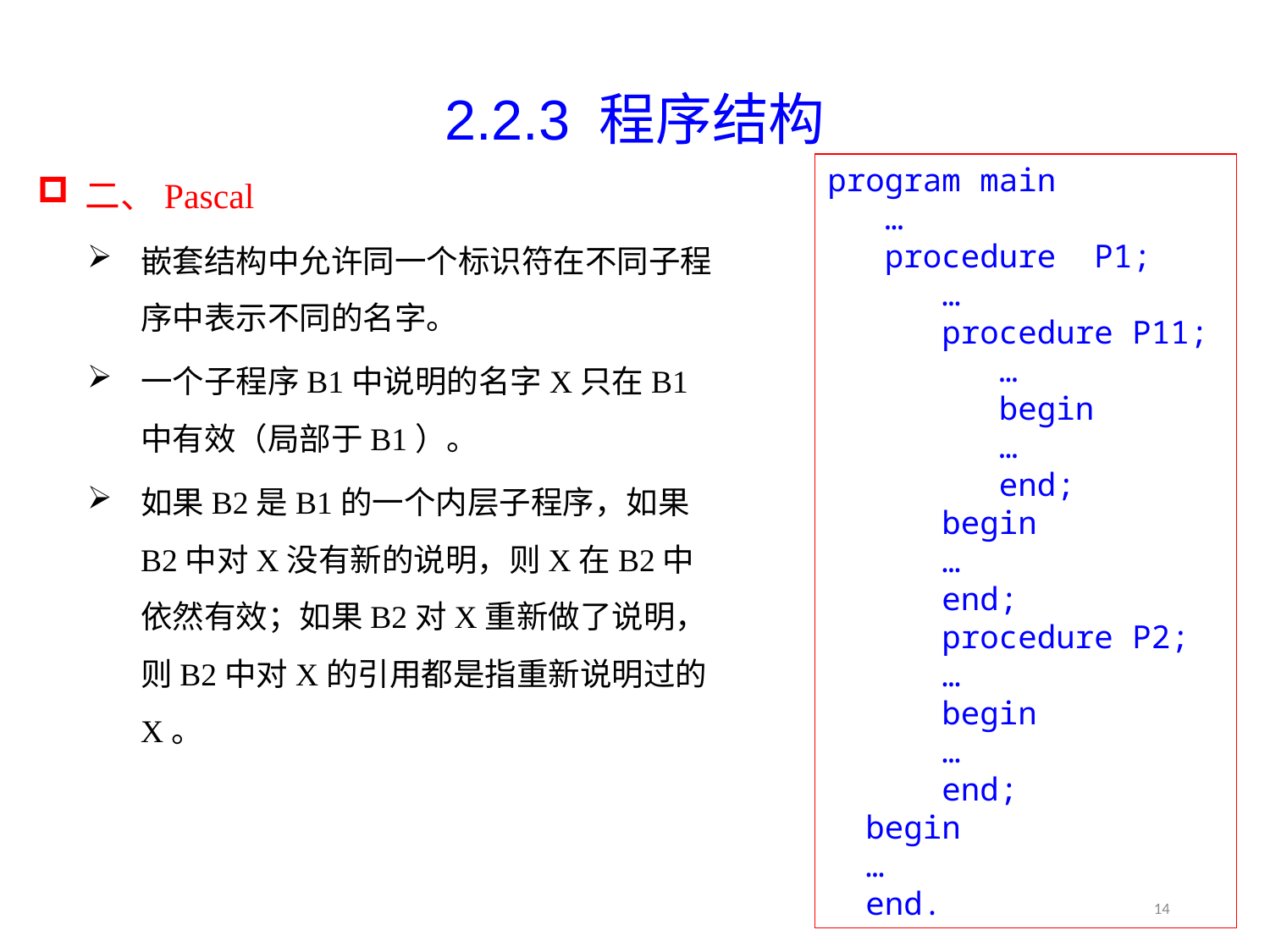

2.2 高级语言的一般特性
2.2.3 程序结构
二、Pascal
嵌套结构中允许同一个标识符在不同子程序中表示不同的名字。
一个子程序B1中说明的名字X只在B1中有效（局部于B1）。
如果B2是B1的一个内层子程序，如果B2中对X没有新的说明，则X在B2中依然有效；如果B2对X重新做了说明，则B2中对X的引用都是指重新说明过的X。
program main
   …
   procedure  P1;
      …
      procedure P11;
         …
         begin
         …
         end;
      begin
      …
      end;
      procedure P2;
      …
      begin
      …
      end;
  begin
  …
  end.
14